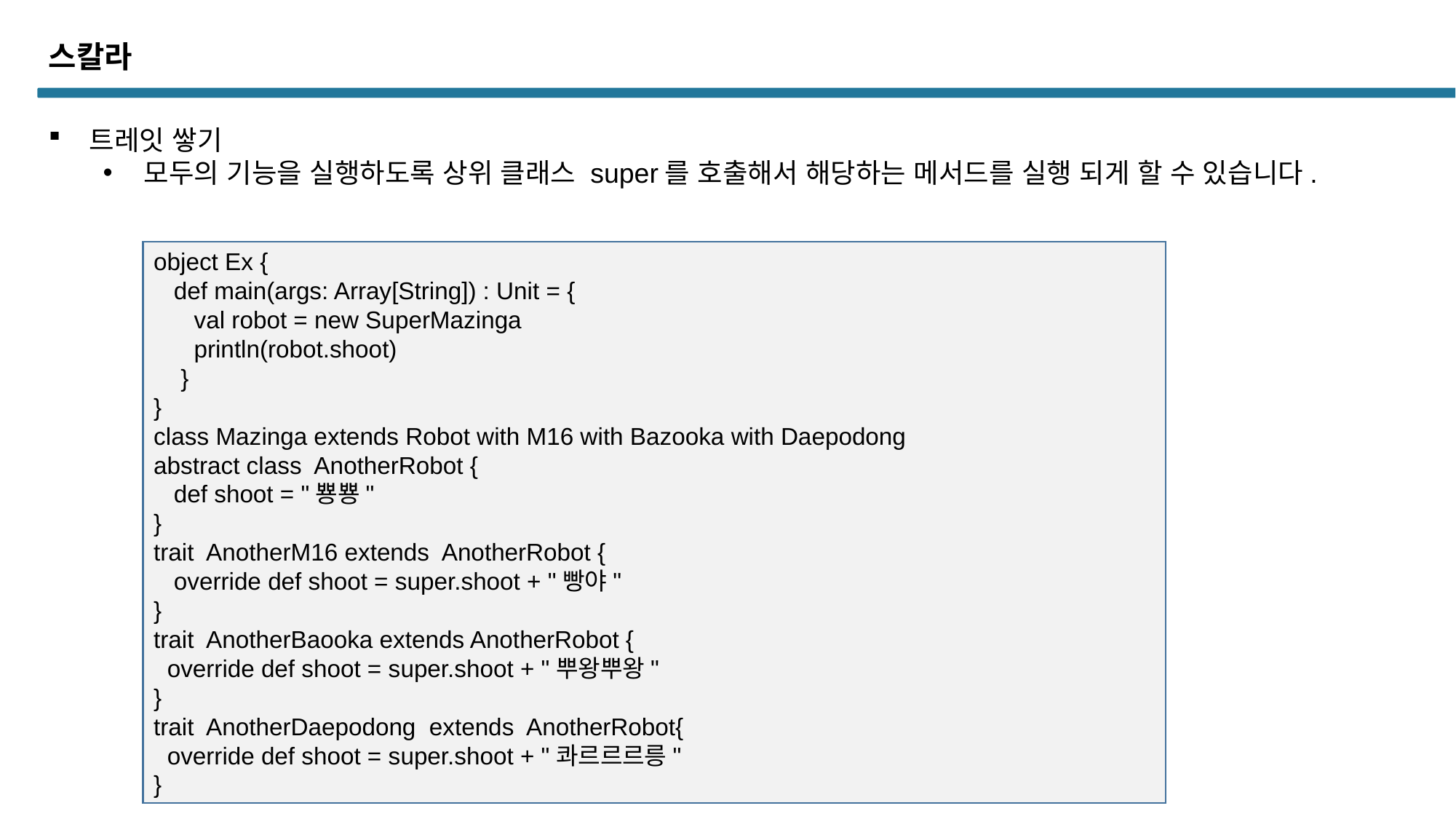

스칼라
트레잇 쌓기
모두의 기능을 실행하도록 상위 클래스 super를 호출해서 해당하는 메서드를 실행 되게 할 수 있습니다.
object Ex {
   def main(args: Array[String]) : Unit = {
      val robot = new SuperMazinga
      println(robot.shoot)
    }
}
class Mazinga extends Robot with M16 with Bazooka with Daepodong
abstract class  AnotherRobot {
   def shoot = "뿅뿅"
}
trait  AnotherM16 extends  AnotherRobot {
   override def shoot = super.shoot + "빵야"
}
trait  AnotherBaooka extends AnotherRobot {
  override def shoot = super.shoot + "뿌왕뿌왕"
}
trait  AnotherDaepodong  extends  AnotherRobot{
  override def shoot = super.shoot + "콰르르르릉"
}